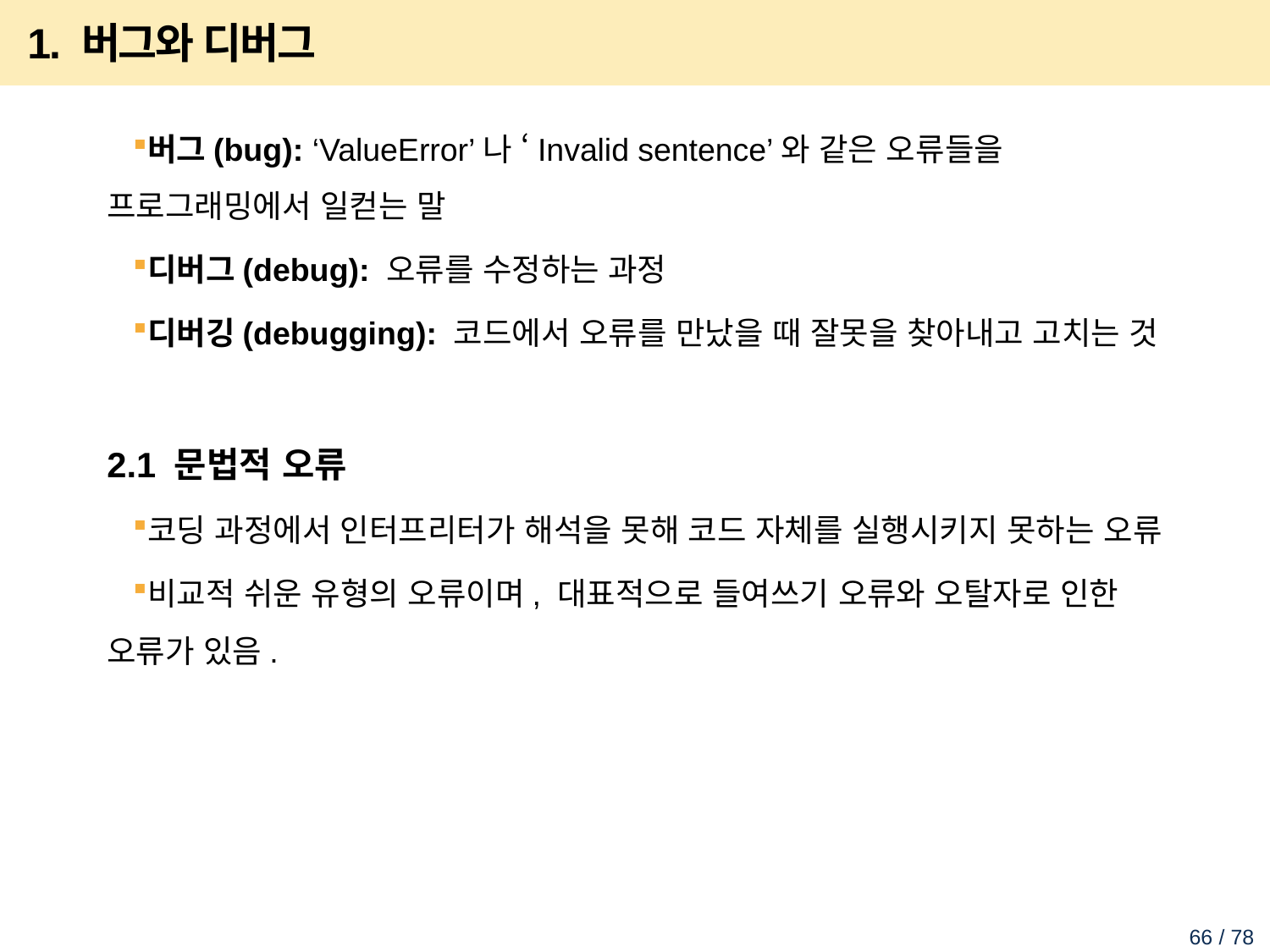

# 1. 버그와 디버그
버그(bug): ‘ValueError’나 ‘Invalid sentence’와 같은 오류들을 프로그래밍에서 일컫는 말
디버그(debug): 오류를 수정하는 과정
디버깅(debugging): 코드에서 오류를 만났을 때 잘못을 찾아내고 고치는 것

2.1 문법적 오류
코딩 과정에서 인터프리터가 해석을 못해 코드 자체를 실행시키지 못하는 오류
비교적 쉬운 유형의 오류이며, 대표적으로 들여쓰기 오류와 오탈자로 인한 오류가 있음.